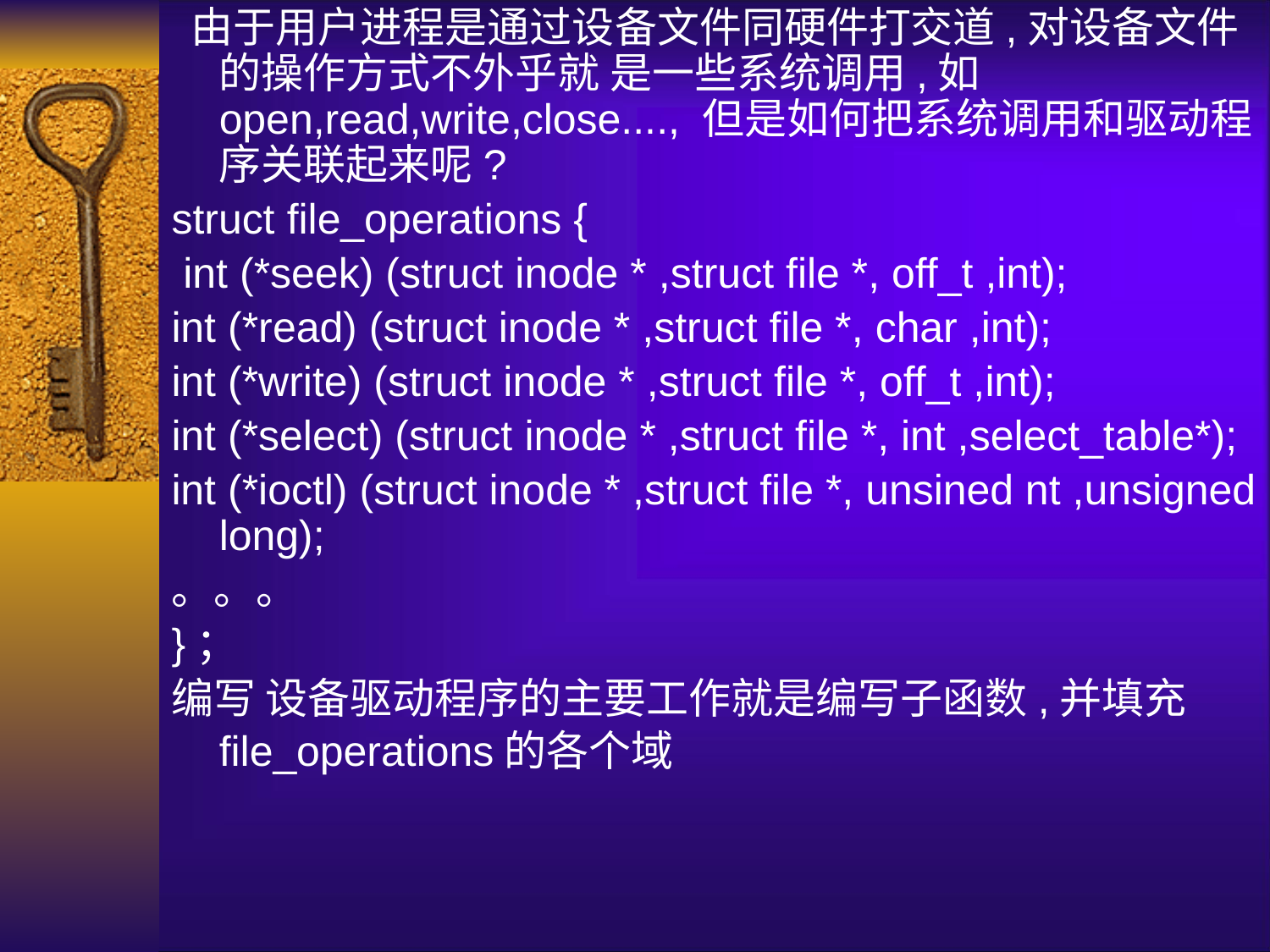

由于用户进程是通过设备文件同硬件打交道,对设备文件的操作方式不外乎就 是一些系统调用,如 open,read,write,close...., 但是如何把系统调用和驱动程序关联起来呢?
struct file_operations {
 int (*seek) (struct inode * ,struct file *, off_t ,int);
int (*read) (struct inode * ,struct file *, char ,int);
int (*write) (struct inode * ,struct file *, off_t ,int);
int (*select) (struct inode * ,struct file *, int ,select_table*);
int (*ioctl) (struct inode * ,struct file *, unsined nt ,unsigned long);
。。。
}；
编写 设备驱动程序的主要工作就是编写子函数,并填充file_operations的各个域